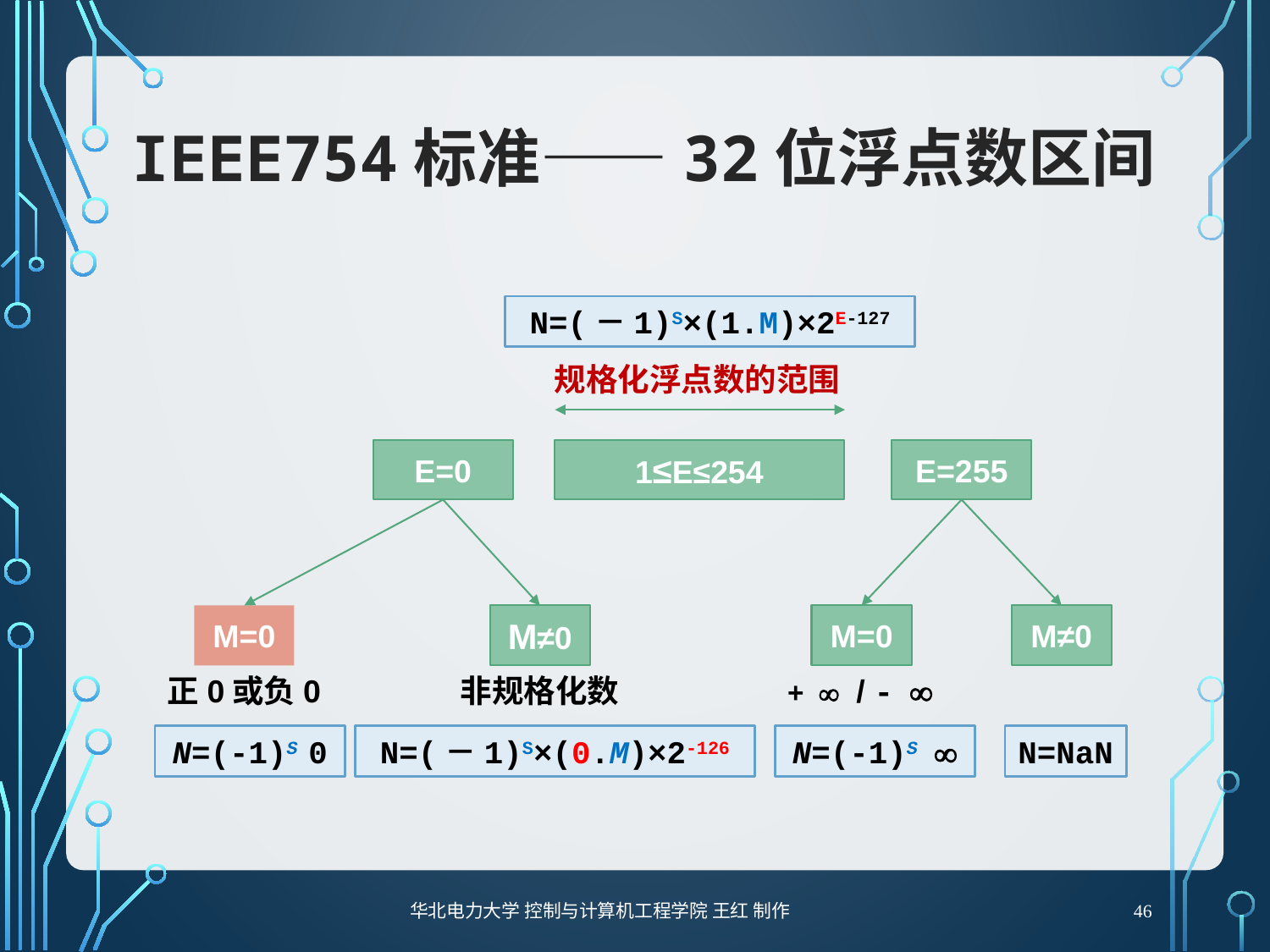

# IEEE754标准——32位浮点数区间
N=(－1)S×(1.M)×2E-127
规格化浮点数的范围
E=0
1≤E≤254
E=255
M=0
M≠0
M=0
M≠0
正0或负0
非规格化数
+ ∞ / - ∞
N=(-1)S 0
N=(－1)S×(0.M)×2-126
N=(-1)S ∞
N=NaN
46
华北电力大学 控制与计算机工程学院 王红 制作